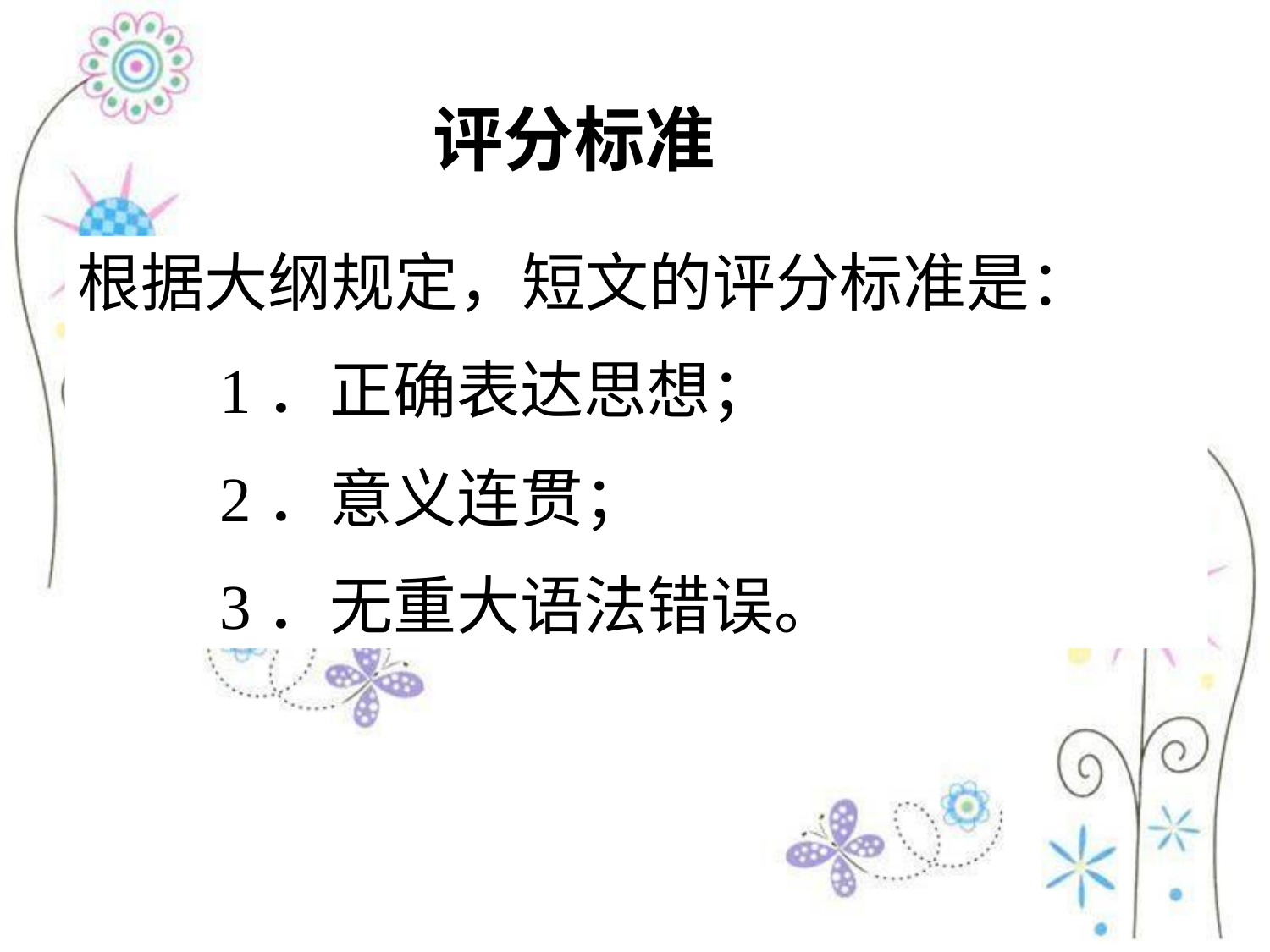

评分标准
根据大纲规定，短文的评分标准是：
　　1．正确表达思想；
　　2．意义连贯；
　　3．无重大语法错误。